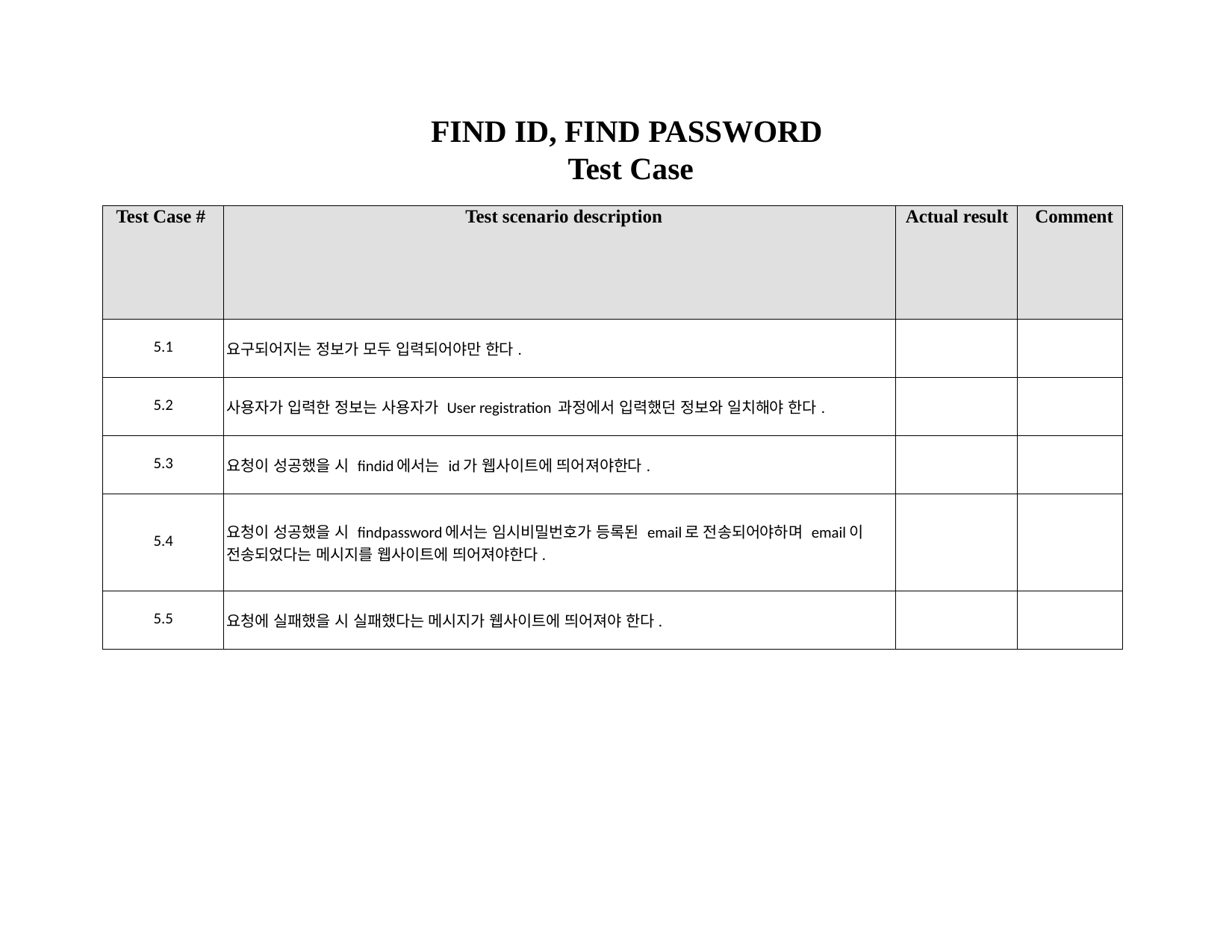

# FIND ID, FIND PASSWORD  Test Case
| Test Case # | Test scenario description | Actual result | Comment |
| --- | --- | --- | --- |
| 5.1 | 요구되어지는 정보가 모두 입력되어야만 한다. |  |  |
| 5.2 | 사용자가 입력한 정보는 사용자가 User registration 과정에서 입력했던 정보와 일치해야 한다. |  |  |
| 5.3 | 요청이 성공했을 시 findid에서는 id가 웹사이트에 띄어져야한다. |  |  |
| 5.4 | 요청이 성공했을 시 findpassword에서는 임시비밀번호가 등록된 email로 전송되어야하며 email이 전송되었다는 메시지를 웹사이트에 띄어져야한다. |  |  |
| 5.5 | 요청에 실패했을 시 실패했다는 메시지가 웹사이트에 띄어져야 한다. |  |  |